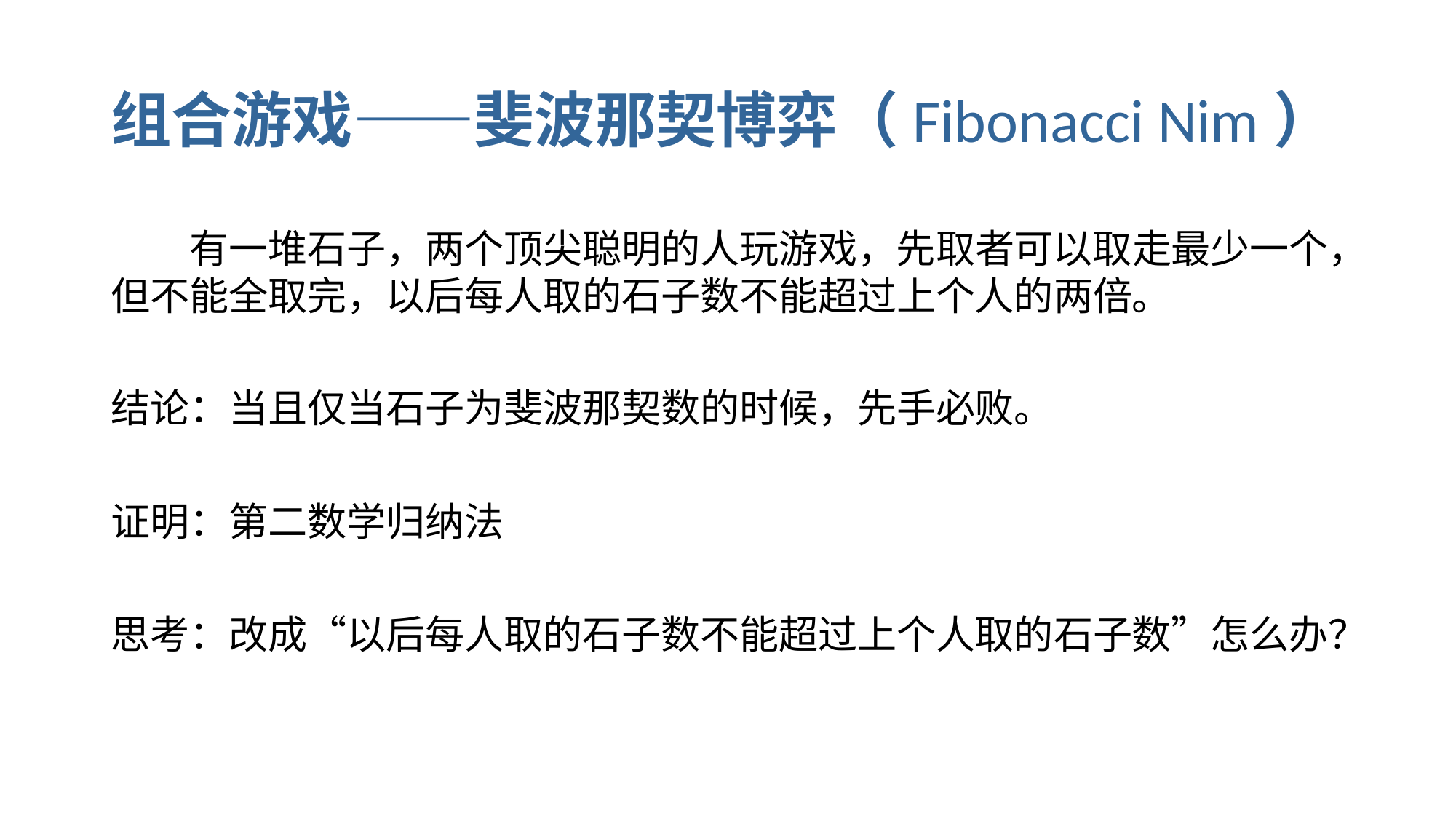

# 组合游戏——斐波那契博弈（Fibonacci Nim）
        有一堆石子，两个顶尖聪明的人玩游戏，先取者可以取走最少一个，但不能全取完，以后每人取的石子数不能超过上个人的两倍。

结论：当且仅当石子为斐波那契数的时候，先手必败。

证明：第二数学归纳法

思考：改成“以后每人取的石子数不能超过上个人取的石子数”怎么办？